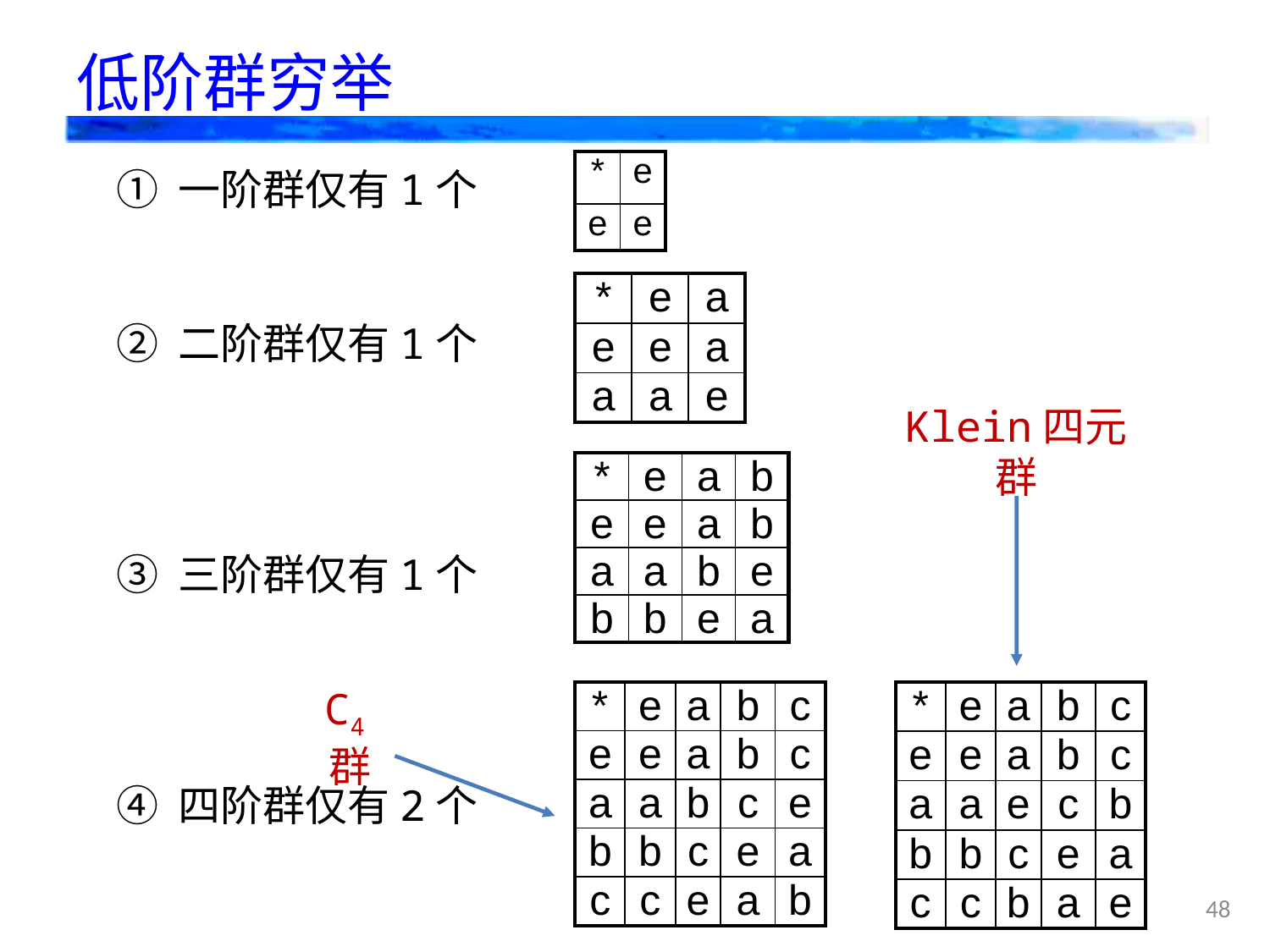

# 低阶群穷举
① 一阶群仅有1个

② 二阶群仅有1个

③ 三阶群仅有1个

④ 四阶群仅有2个

| \* | e |
| --- | --- |
| e | e |
| \* | e | a |
| --- | --- | --- |
| e | e | a |
| a | a | e |
Klein四元群
| \* | e | a | b |
| --- | --- | --- | --- |
| e | e | a | b |
| a | a | b | e |
| b | b | e | a |
| \* | e | a | b | c |
| --- | --- | --- | --- | --- |
| e | e | a | b | c |
| a | a | b | c | e |
| b | b | c | e | a |
| c | c | e | a | b |
| \* | e | a | b | c |
| --- | --- | --- | --- | --- |
| e | e | a | b | c |
| a | a | e | c | b |
| b | b | c | e | a |
| c | c | b | a | e |
C4群
48